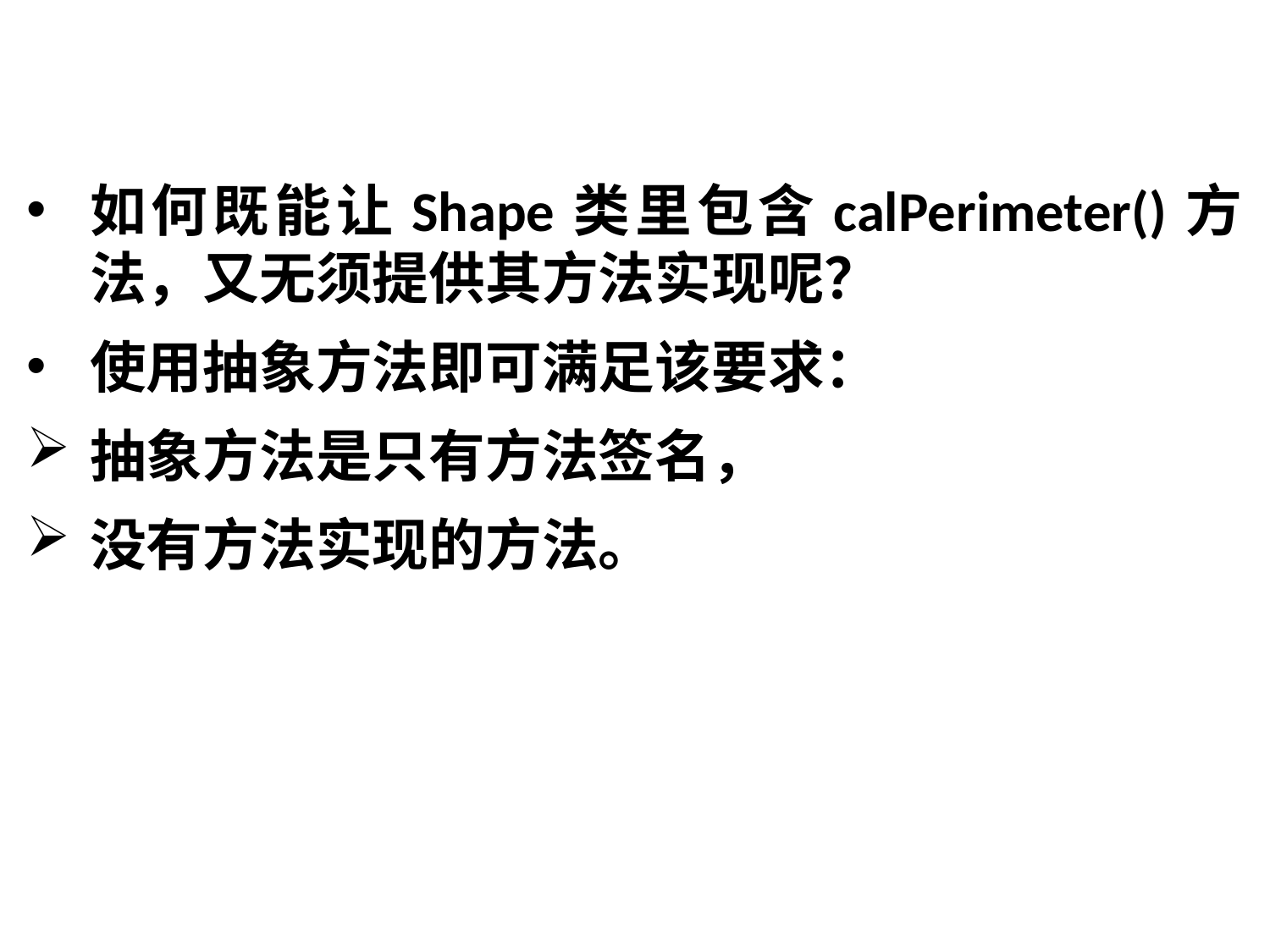

如何既能让Shape类里包含calPerimeter()方法，又无须提供其方法实现呢？
使用抽象方法即可满足该要求：
抽象方法是只有方法签名，
没有方法实现的方法。